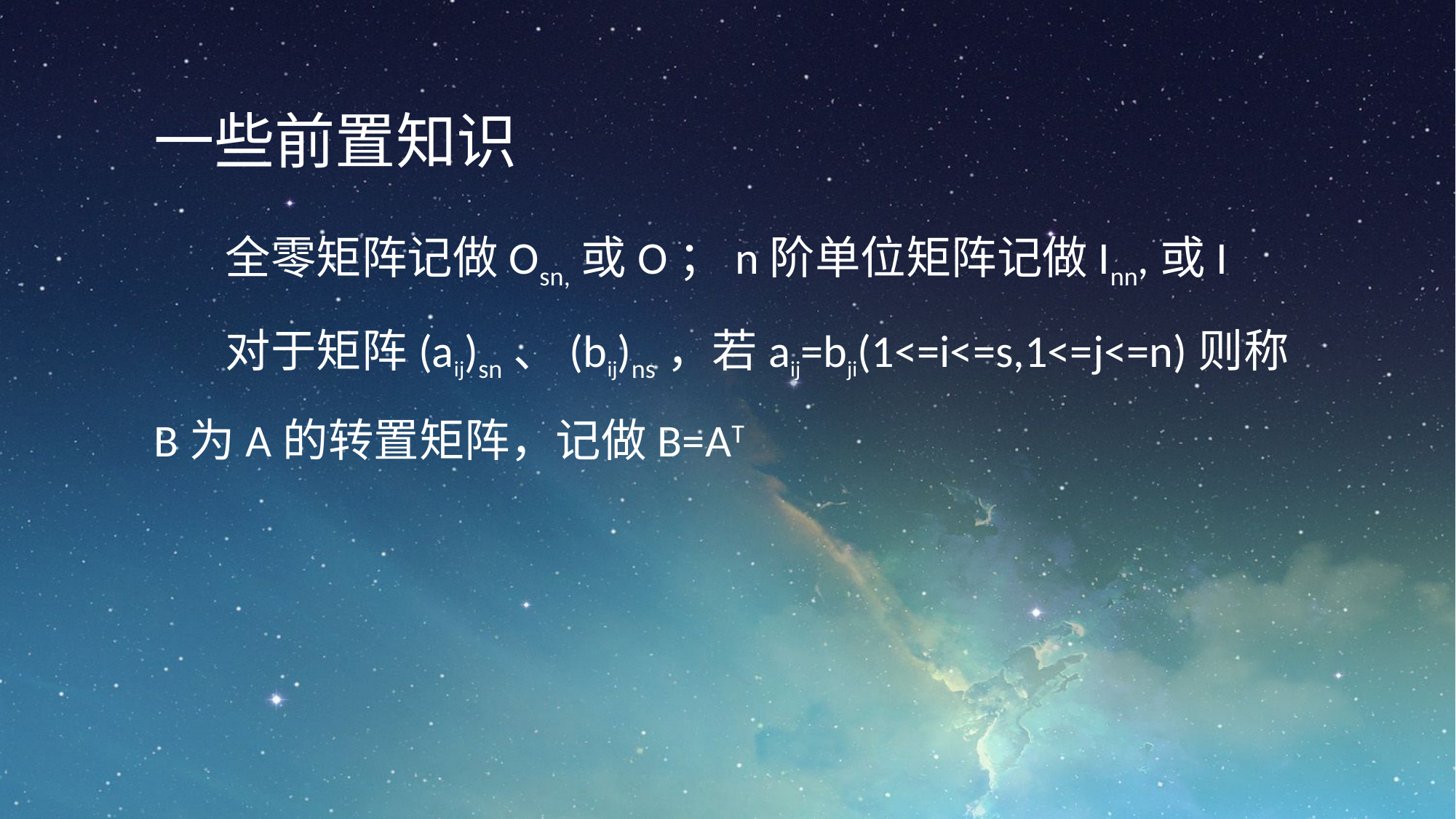

一些前置知识
全零矩阵记做Osn,或O；n阶单位矩阵记做Inn,或I
对于矩阵(aij)sn、(bij)ns，若aij=bji(1<=i<=s,1<=j<=n)则称B为A的转置矩阵，记做B=AT